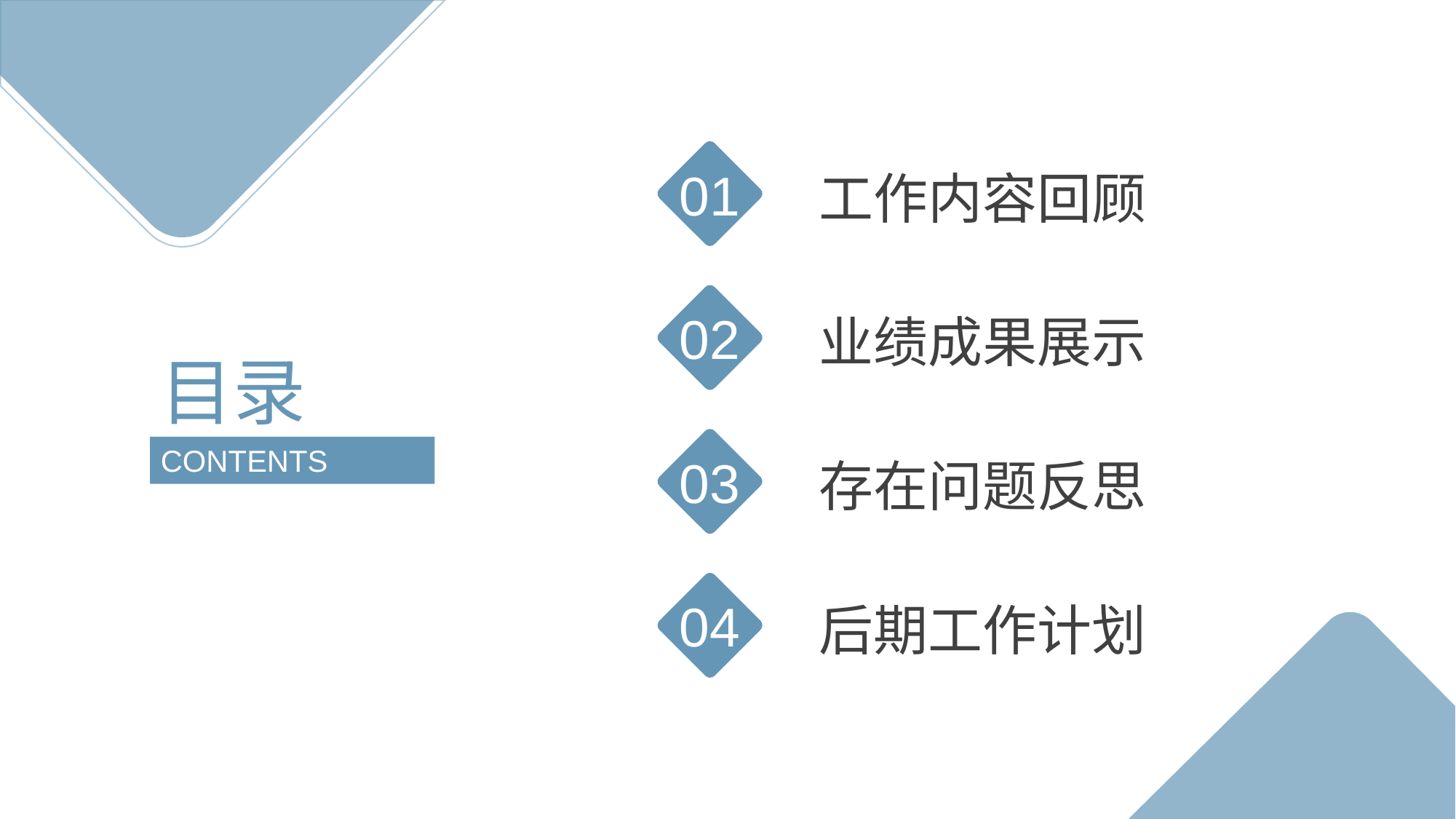

01
工作内容回顾
02
业绩成果展示
目录
03
CONTENTS
存在问题反思
04
后期工作计划